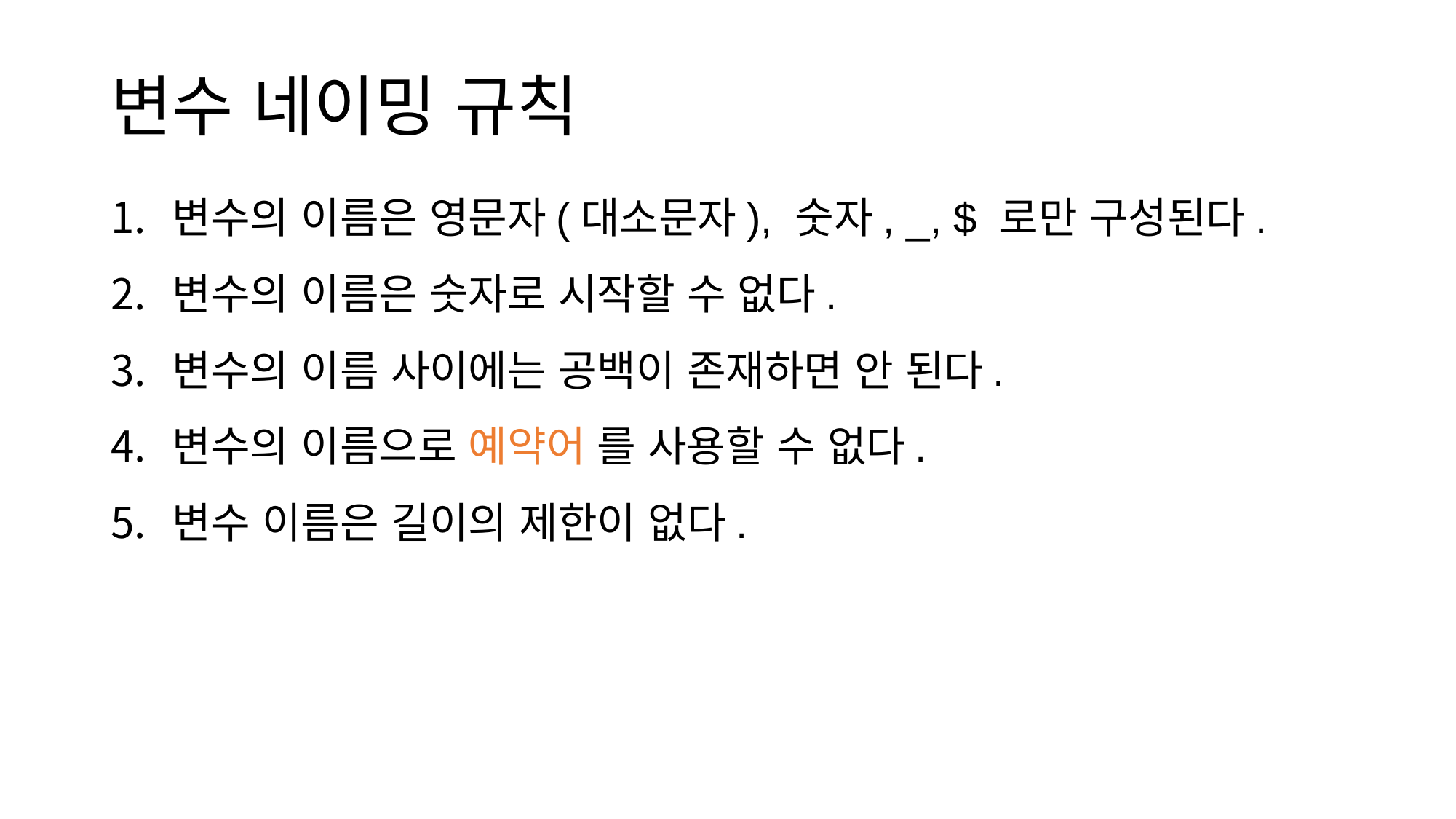

# 변수 네이밍 규칙
변수의 이름은 영문자(대소문자), 숫자, _, $ 로만 구성된다.
변수의 이름은 숫자로 시작할 수 없다.
변수의 이름 사이에는 공백이 존재하면 안 된다.
변수의 이름으로 예약어 를 사용할 수 없다.
변수 이름은 길이의 제한이 없다.